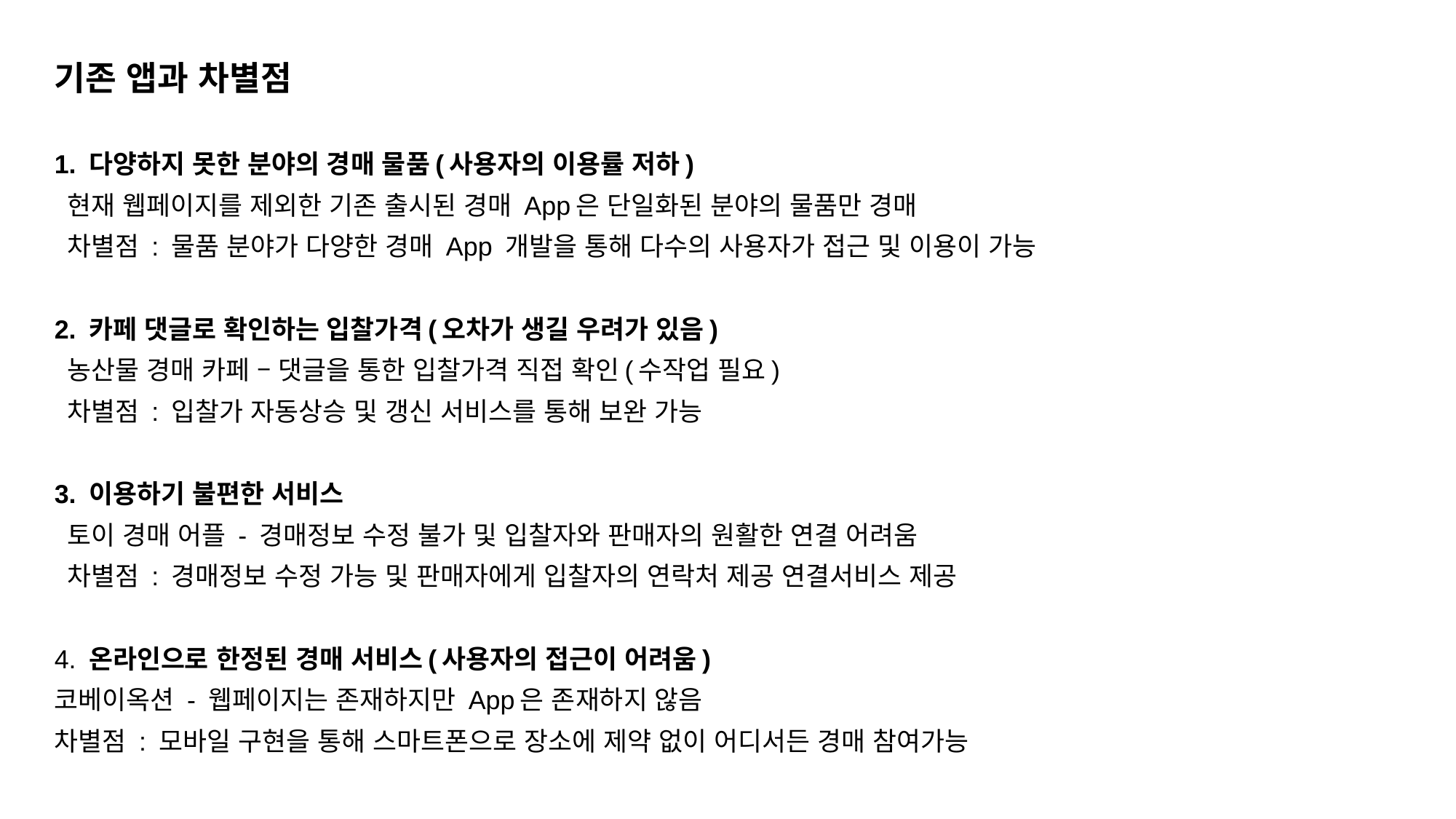

기존 앱과 차별점

1. 다양하지 못한 분야의 경매 물품(사용자의 이용률 저하)
 현재 웹페이지를 제외한 기존 출시된 경매 App은 단일화된 분야의 물품만 경매
 차별점 : 물품 분야가 다양한 경매 App 개발을 통해 다수의 사용자가 접근 및 이용이 가능

2. 카페 댓글로 확인하는 입찰가격(오차가 생길 우려가 있음)
 농산물 경매 카페 – 댓글을 통한 입찰가격 직접 확인(수작업 필요)
 차별점 : 입찰가 자동상승 및 갱신 서비스를 통해 보완 가능

3. 이용하기 불편한 서비스
 토이 경매 어플 - 경매정보 수정 불가 및 입찰자와 판매자의 원활한 연결 어려움
 차별점 : 경매정보 수정 가능 및 판매자에게 입찰자의 연락처 제공 연결서비스 제공

4. 온라인으로 한정된 경매 서비스(사용자의 접근이 어려움)
코베이옥션 - 웹페이지는 존재하지만 App은 존재하지 않음
차별점 : 모바일 구현을 통해 스마트폰으로 장소에 제약 없이 어디서든 경매 참여가능